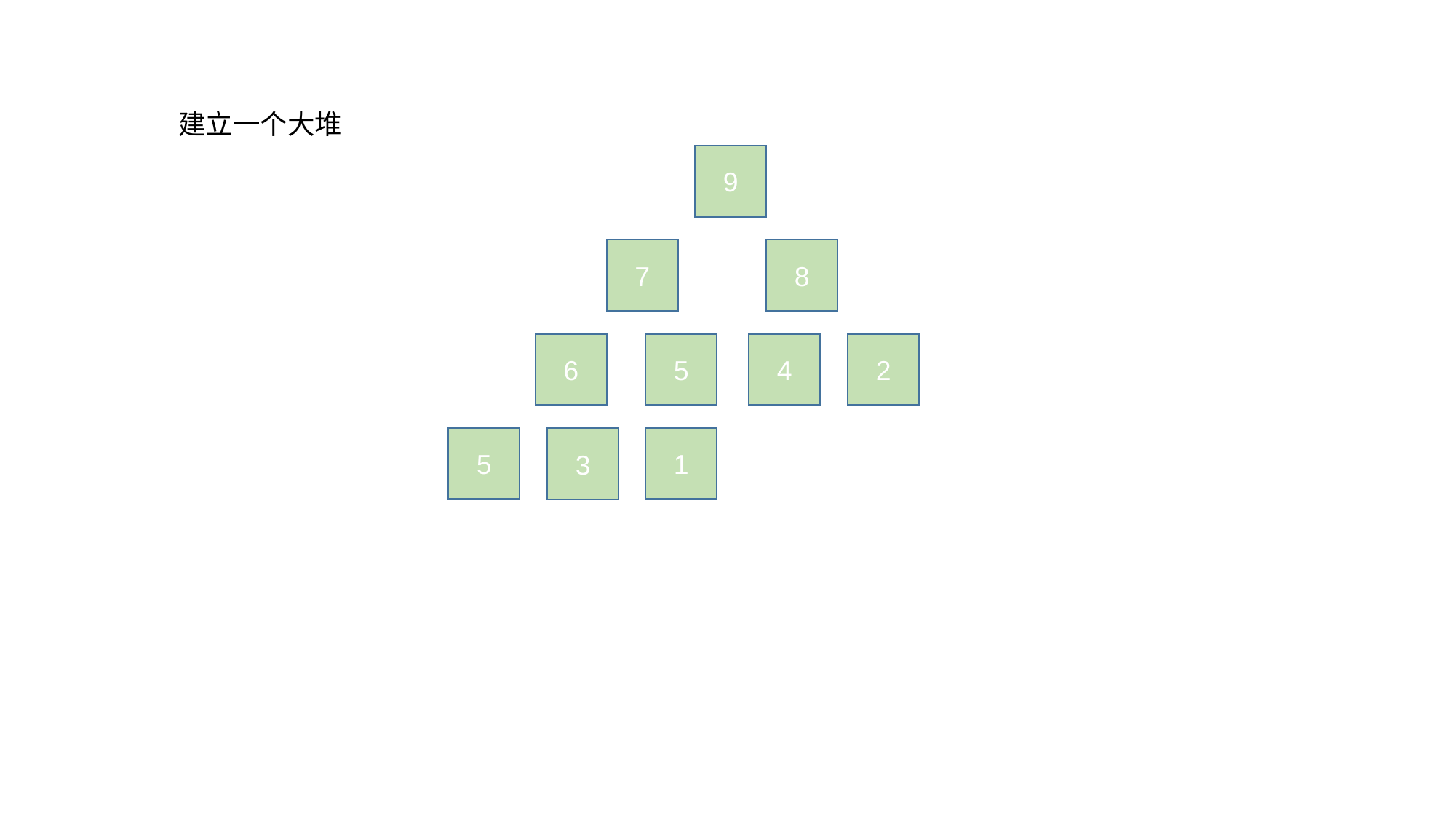

建立一个大堆
9
7
8
6
5
4
2
5
1
3